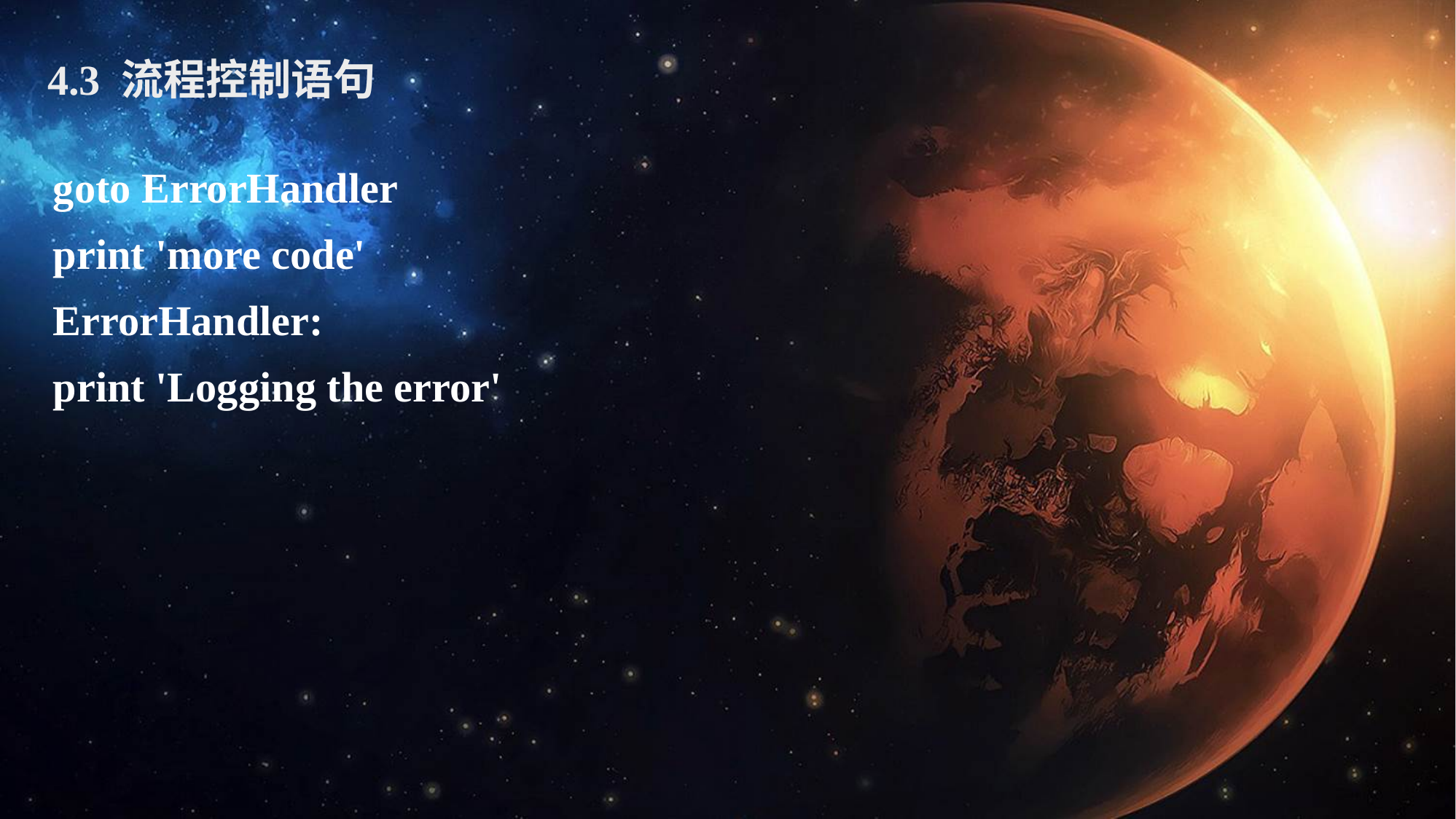

4.3 流程控制语句
goto ErrorHandler
print 'more code'
ErrorHandler:
print 'Logging the error'